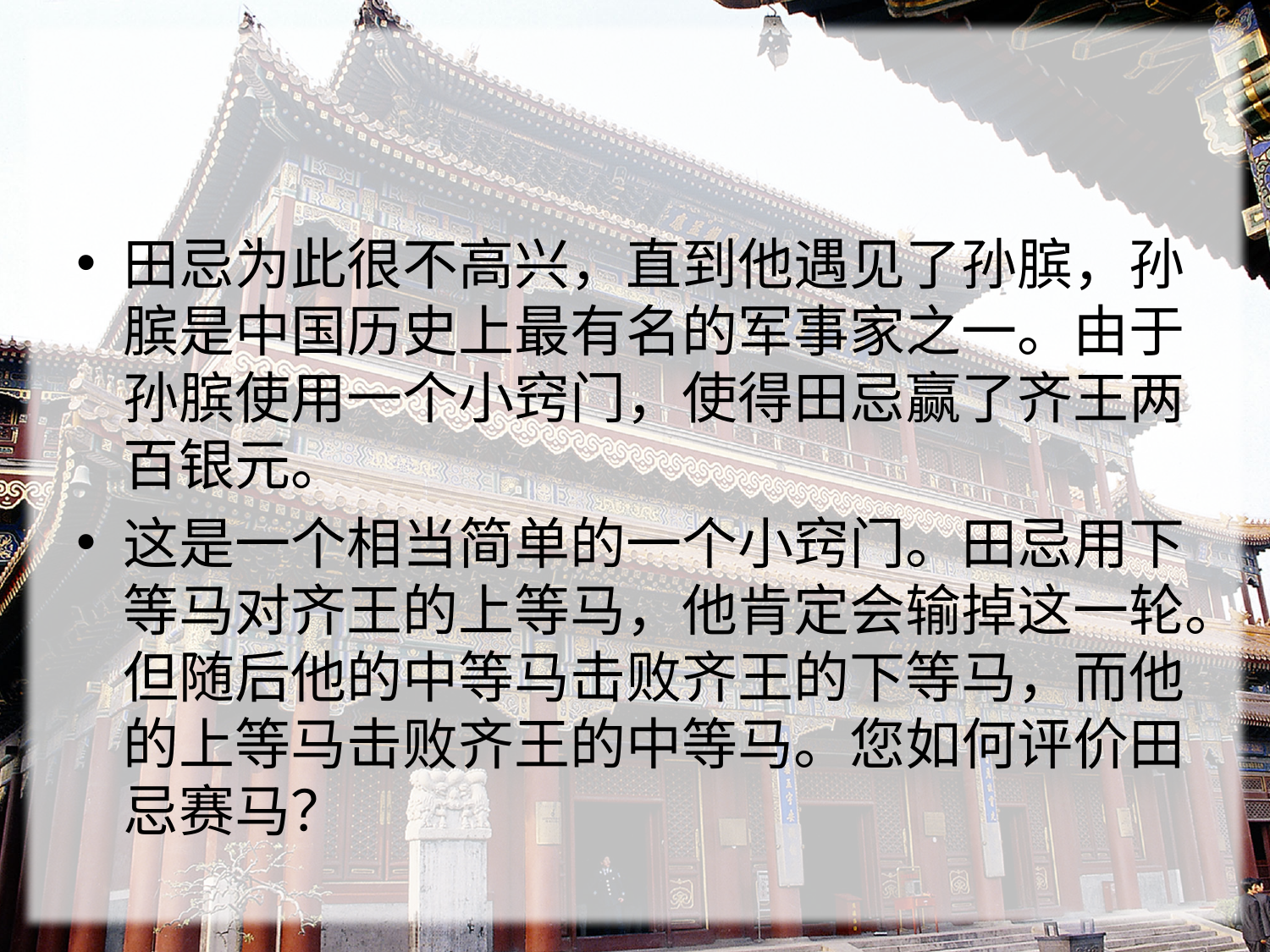

#
田忌为此很不高兴，直到他遇见了孙膑，孙膑是中国历史上最有名的军事家之一。由于孙膑使用一个小窍门，使得田忌赢了齐王两百银元。
这是一个相当简单的一个小窍门。田忌用下等马对齐王的上等马，他肯定会输掉这一轮。但随后他的中等马击败齐王的下等马，而他的上等马击败齐王的中等马。您如何评价田忌赛马？